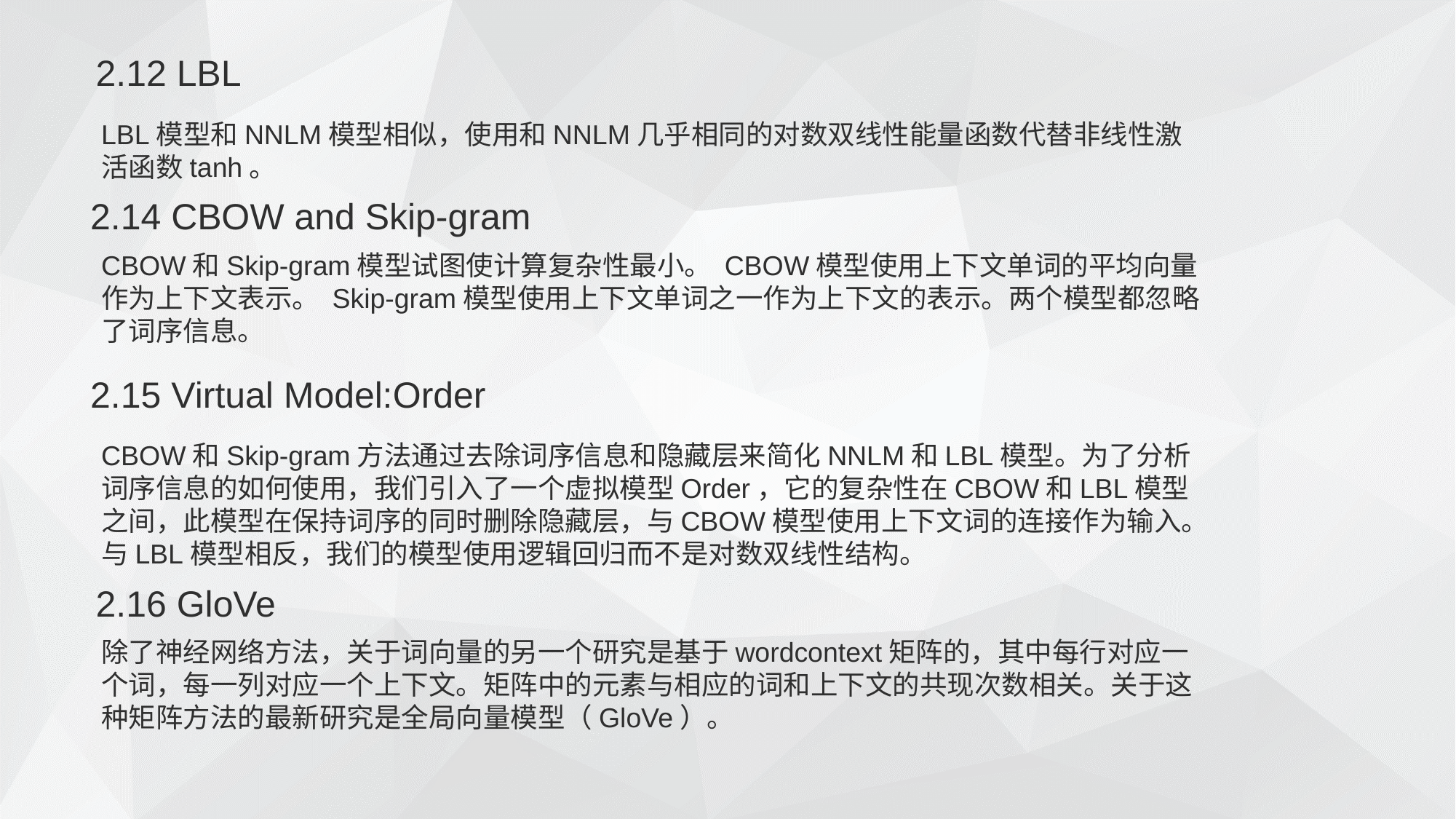

2.12 LBL
LBL模型和NNLM模型相似，使用和NNLM几乎相同的对数双线性能量函数代替非线性激活函数tanh。
2.14 CBOW and Skip-gram
CBOW和Skip-gram模型试图使计算复杂性最小。 CBOW模型使用上下文单词的平均向量作为上下文表示。 Skip-gram模型使用上下文单词之一作为上下文的表示。两个模型都忽略了词序信息。
2.15 Virtual Model:Order
CBOW和Skip-gram方法通过去除词序信息和隐藏层来简化NNLM和LBL模型。为了分析词序信息的如何使用，我们引入了一个虚拟模型Order，它的复杂性在CBOW和LBL模型之间，此模型在保持词序的同时删除隐藏层，与CBOW模型使用上下文词的连接作为输入。与LBL模型相反，我们的模型使用逻辑回归而不是对数双线性结构。
2.16 GloVe
除了神经网络方法，关于词向量的另一个研究是基于wordcontext矩阵的，其中每行对应一个词，每一列对应一个上下文。矩阵中的元素与相应的词和上下文的共现次数相关。关于这种矩阵方法的最新研究是全局向量模型（GloVe）。